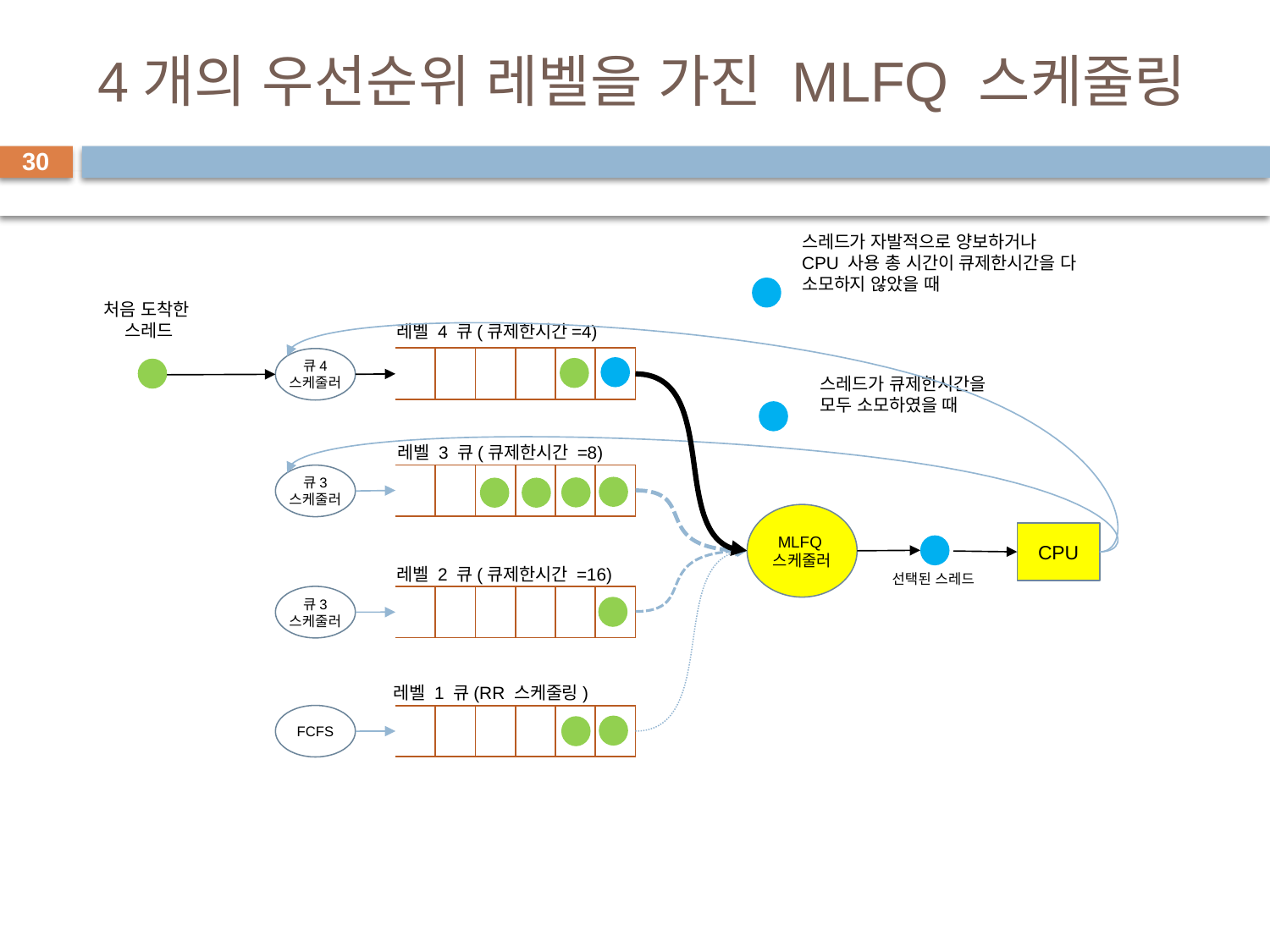

# 4개의 우선순위 레벨을 가진 MLFQ 스케줄링
30
스레드가 자발적으로 양보하거나
CPU 사용 총 시간이 큐제한시간을 다 소모하지 않았을 때

처음 도착한
스레드
레벨 4 큐(큐제한시간=4)
|  |  |  |  |  |  |
| --- | --- | --- | --- | --- | --- |
큐4
스케줄러

스레드가 큐제한시간을
모두 소모하였을 때

레벨 3 큐(큐제한시간 =8)
|  |  |  |  |  |  |
| --- | --- | --- | --- | --- | --- |
큐3
스케줄러

MLFQ
스케줄러
CPU

레벨 2 큐(큐제한시간 =16)
선택된 스레드
큐3
스케줄러
|  |  |  |  |  |  |
| --- | --- | --- | --- | --- | --- |

레벨 1 큐(RR 스케줄링)
FCFS
|  |  |  |  |  |  |
| --- | --- | --- | --- | --- | --- |